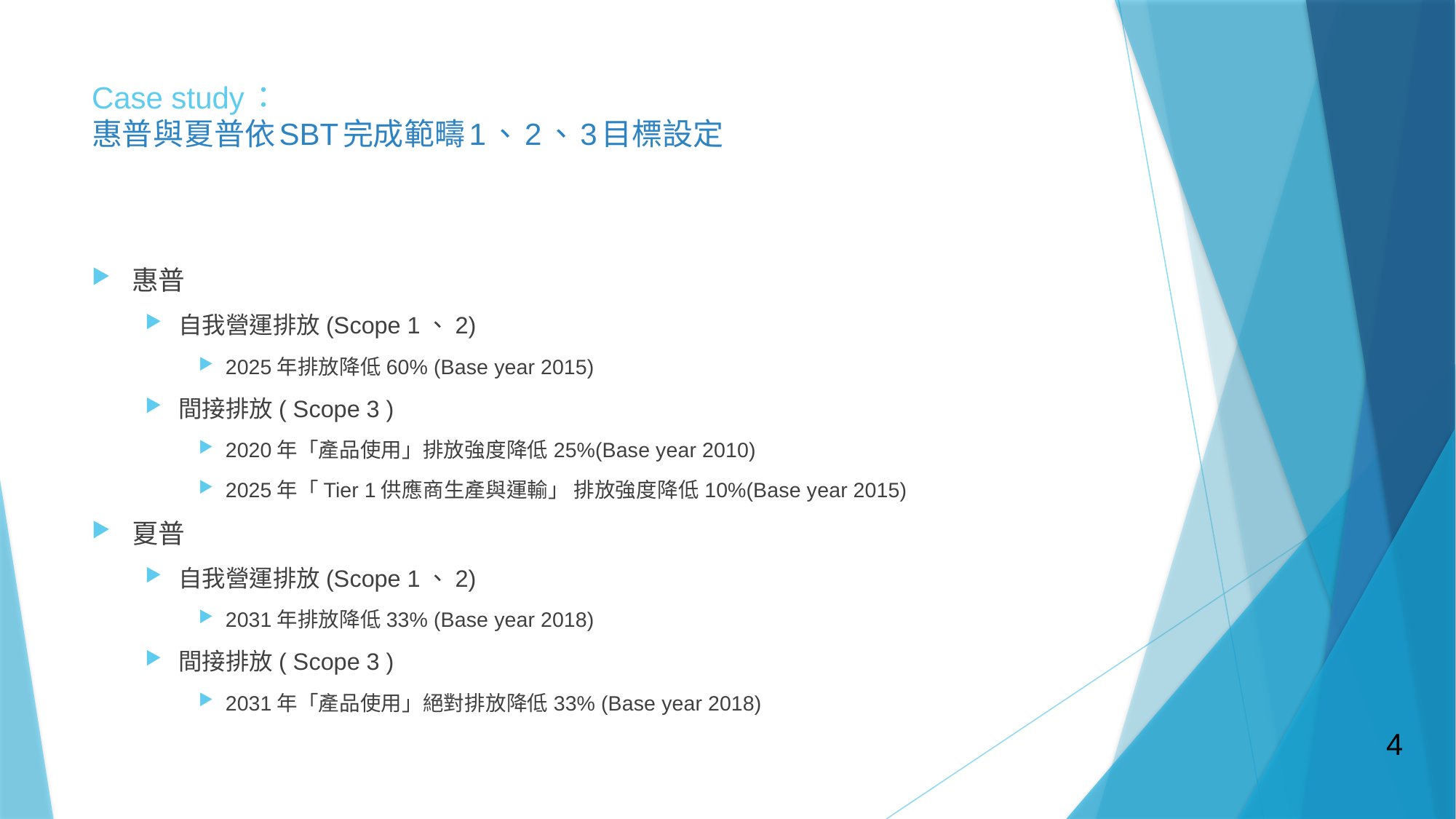

# Case study： 惠普與夏普依SBT完成範疇1、2、3目標設定
惠普
自我營運排放(Scope 1、2)
2025年排放降低60% (Base year 2015)
間接排放( Scope 3 )
2020年「產品使用」排放強度降低25%(Base year 2010)
2025年「Tier 1供應商生產與運輸」 排放強度降低10%(Base year 2015)
夏普
自我營運排放(Scope 1、2)
2031年排放降低33% (Base year 2018)
間接排放( Scope 3 )
2031年「產品使用」絕對排放降低33% (Base year 2018)

4